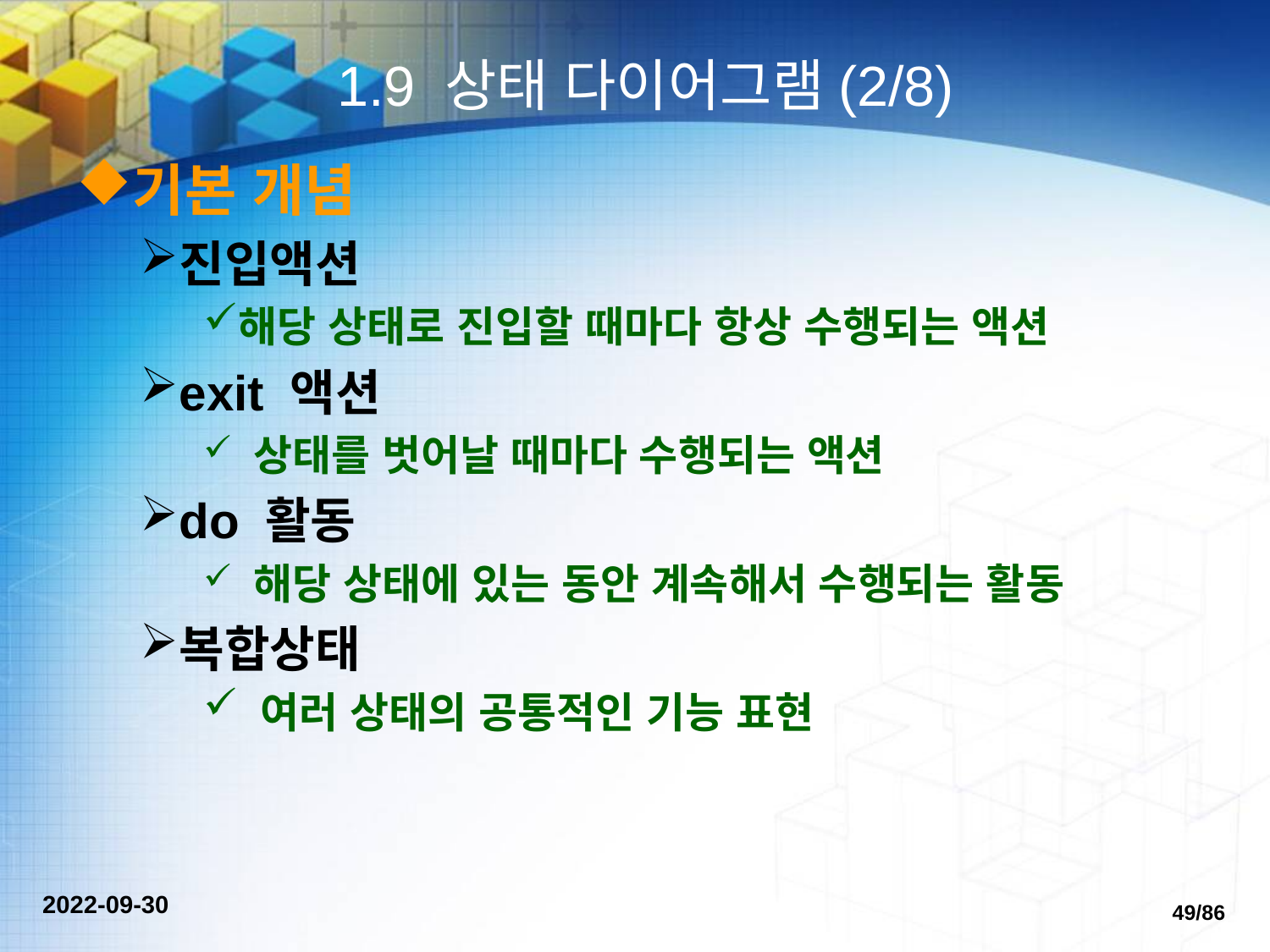

# 1.9 상태 다이어그램(2/8)
기본 개념
진입액션
해당 상태로 진입할 때마다 항상 수행되는 액션
exit 액션
 상태를 벗어날 때마다 수행되는 액션
do 활동
 해당 상태에 있는 동안 계속해서 수행되는 활동
복합상태
 여러 상태의 공통적인 기능 표현
2022-09-30
49/86